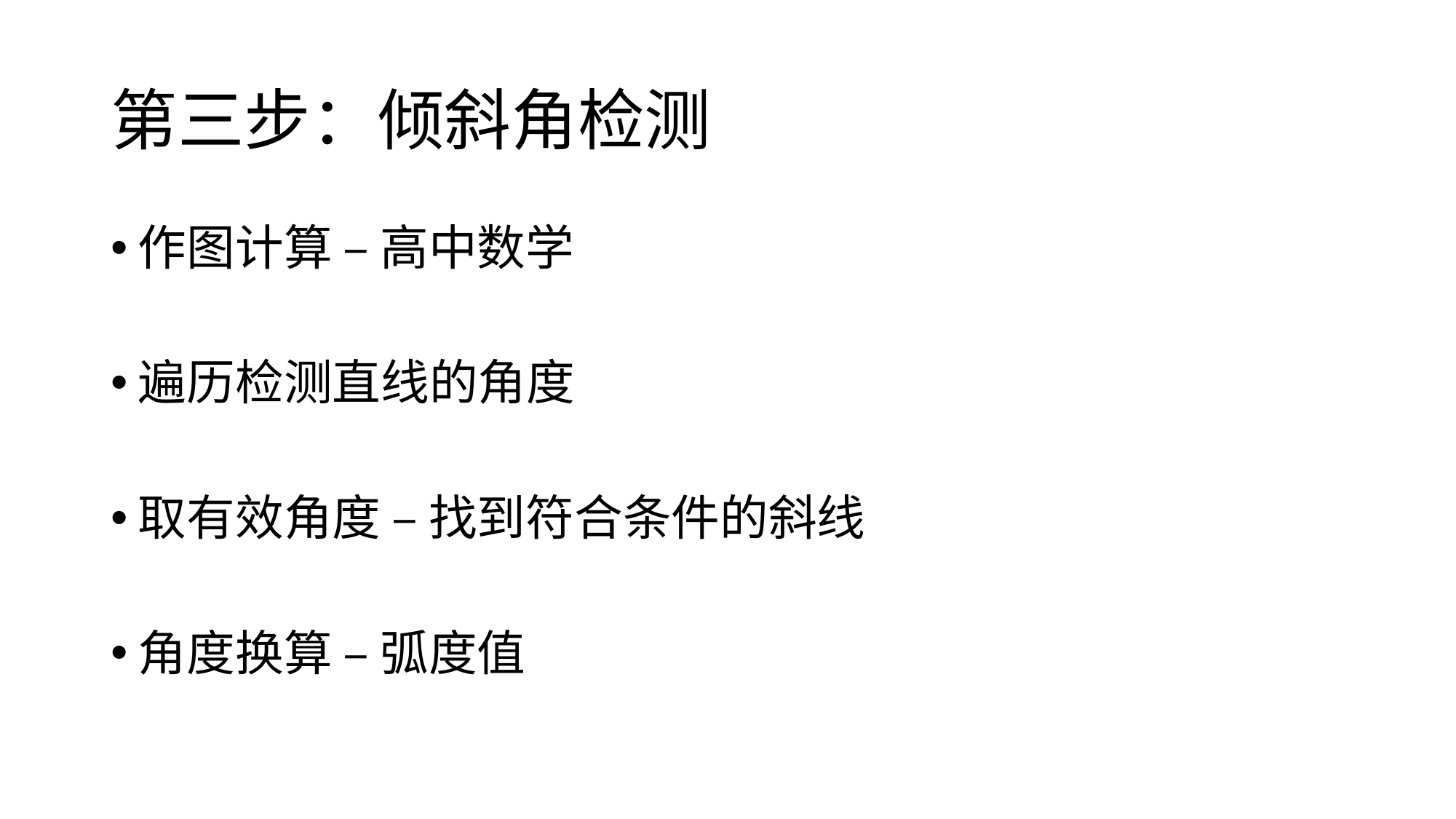

# 第三步：倾斜角检测
作图计算 – 高中数学

遍历检测直线的角度

取有效角度 – 找到符合条件的斜线

角度换算 – 弧度值